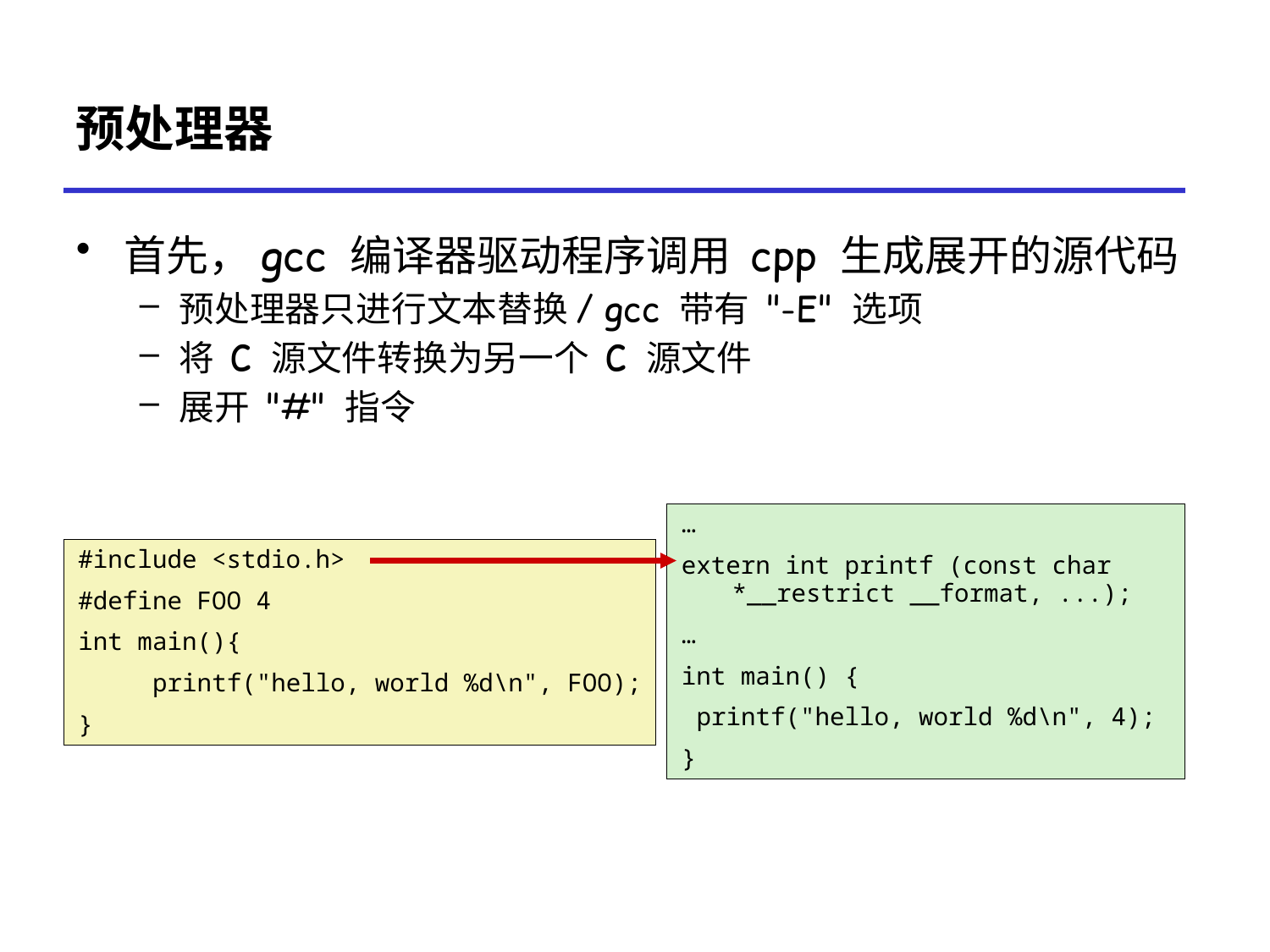

# 预处理器
首先，gcc 编译器驱动程序调用 cpp 生成展开的源代码
预处理器只进行文本替换/ gcc 带有 "-E" 选项
将 C 源文件转换为另一个 C 源文件
展开 "#" 指令

…
extern int printf (const char *__restrict __format, ...);
…
int main() {
 printf("hello, world %d\n", 4);
}
#include <stdio.h>
#define FOO 4
int main()‏{
     printf("hello, world %d\n", FOO);
}